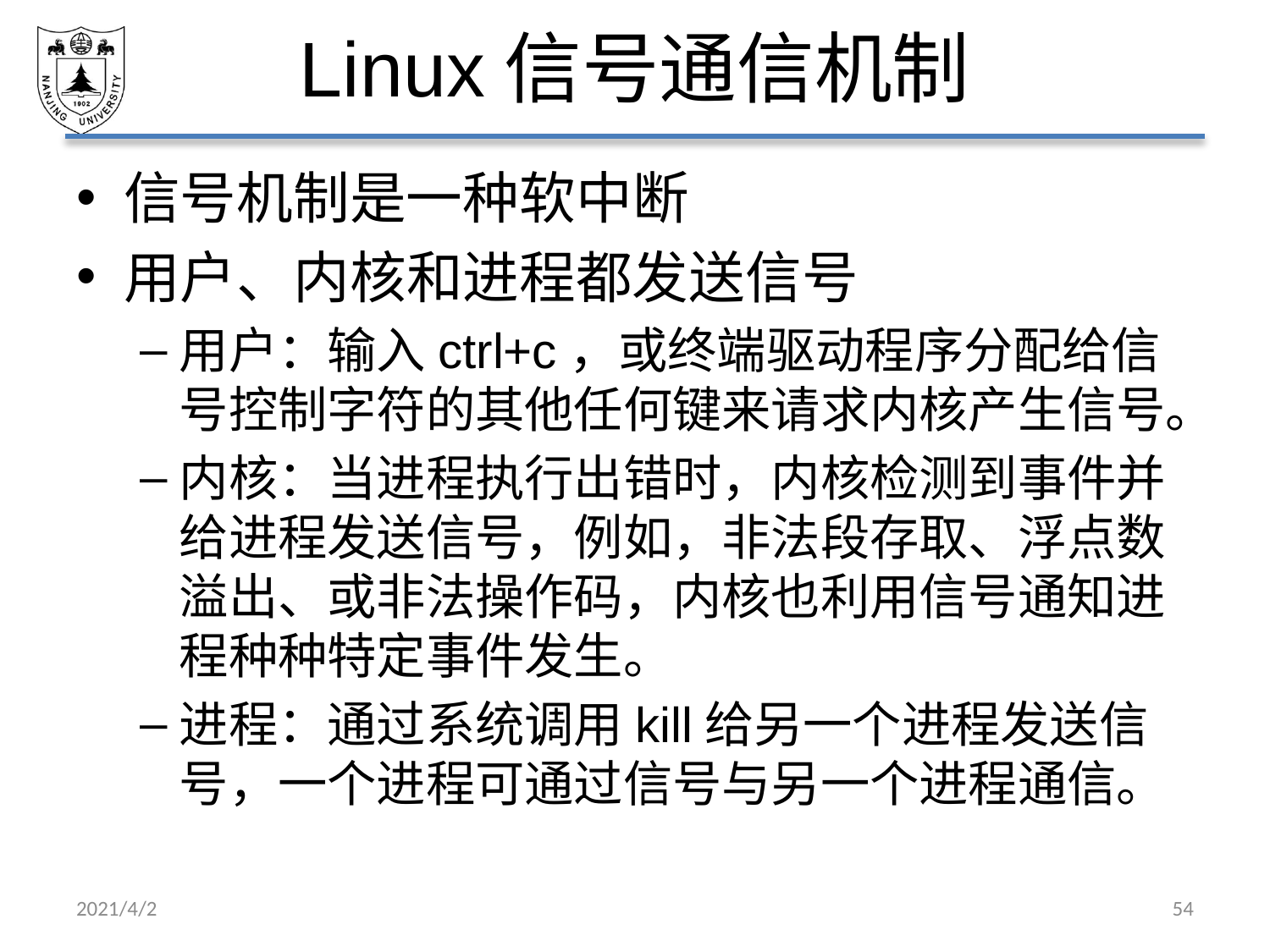

# Linux信号通信机制
信号机制是一种软中断
用户、内核和进程都发送信号
用户：输入ctrl+c，或终端驱动程序分配给信号控制字符的其他任何键来请求内核产生信号。
内核：当进程执行出错时，内核检测到事件并给进程发送信号，例如，非法段存取、浮点数溢出、或非法操作码，内核也利用信号通知进程种种特定事件发生。
进程：通过系统调用kill给另一个进程发送信号，一个进程可通过信号与另一个进程通信。

2021/4/2
54